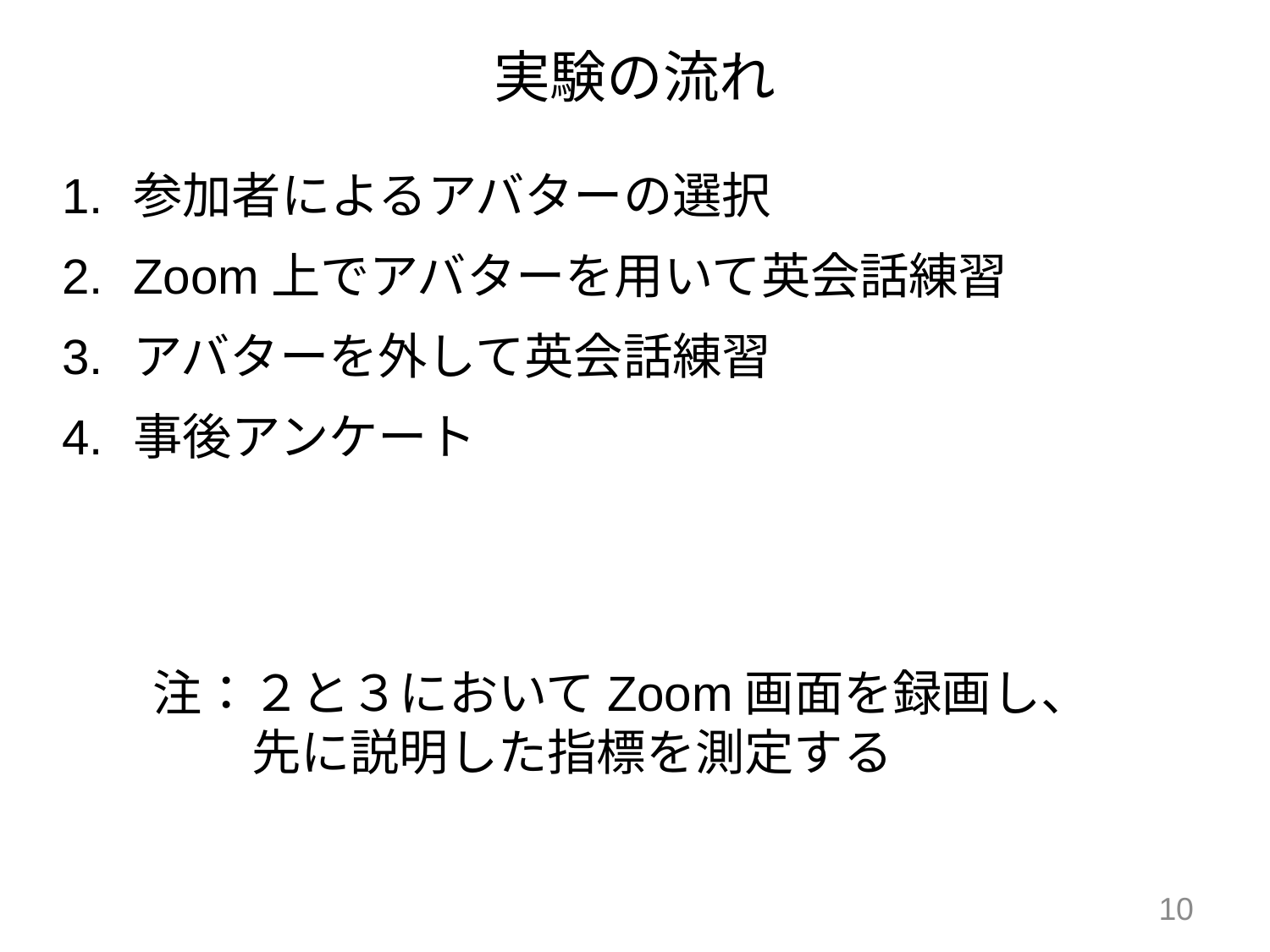

# 実験の流れ
参加者によるアバターの選択
Zoom上でアバターを用いて英会話練習
アバターを外して英会話練習
事後アンケート

注：２と３においてZoom画面を録画し、
　　先に説明した指標を測定する
10